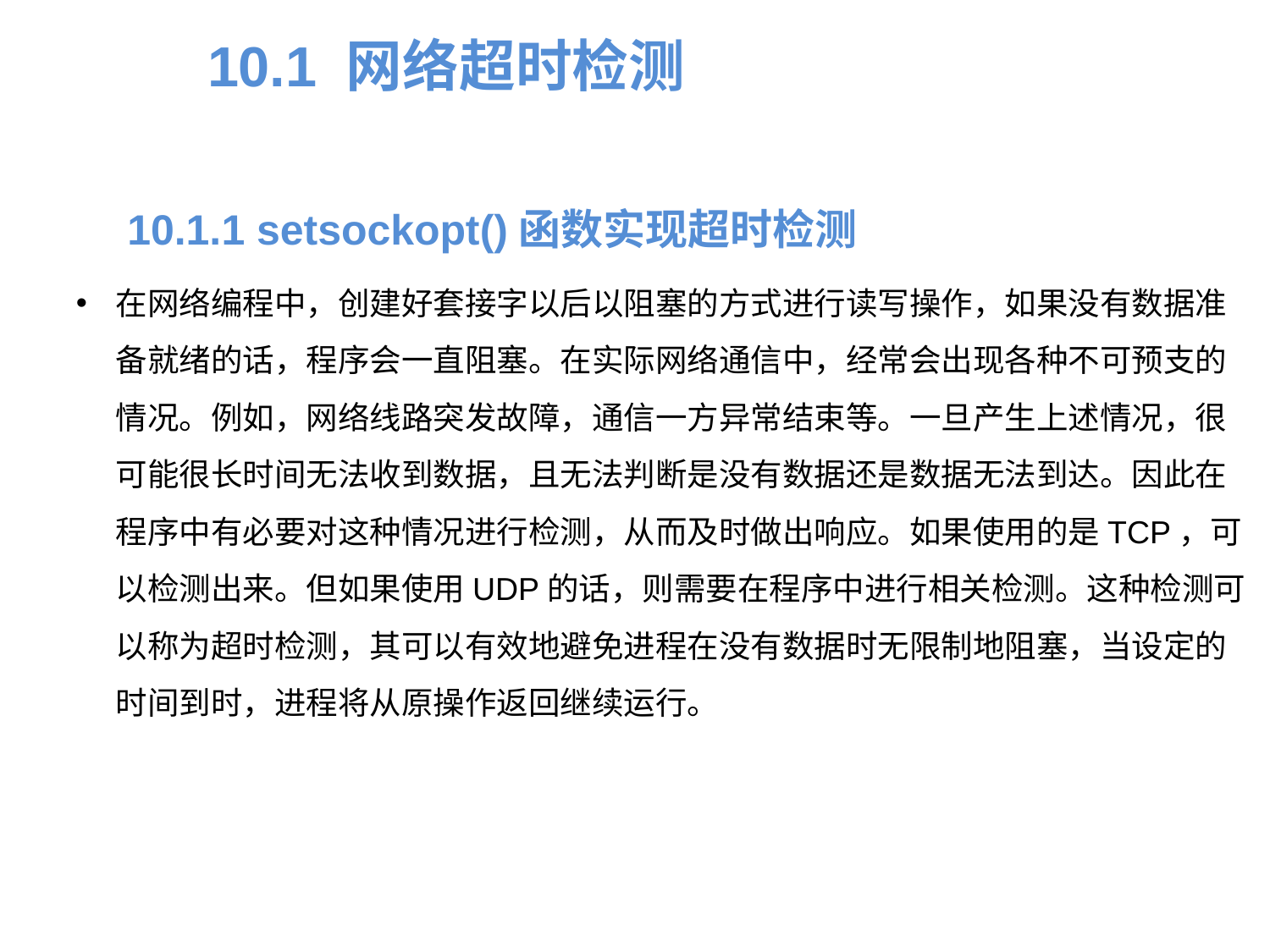

10.1 网络超时检测
10.1.1 setsockopt()函数实现超时检测
在网络编程中，创建好套接字以后以阻塞的方式进行读写操作，如果没有数据准备就绪的话，程序会一直阻塞。在实际网络通信中，经常会出现各种不可预支的情况。例如，网络线路突发故障，通信一方异常结束等。一旦产生上述情况，很可能很长时间无法收到数据，且无法判断是没有数据还是数据无法到达。因此在程序中有必要对这种情况进行检测，从而及时做出响应。如果使用的是TCP，可以检测出来。但如果使用UDP的话，则需要在程序中进行相关检测。这种检测可以称为超时检测，其可以有效地避免进程在没有数据时无限制地阻塞，当设定的时间到时，进程将从原操作返回继续运行。